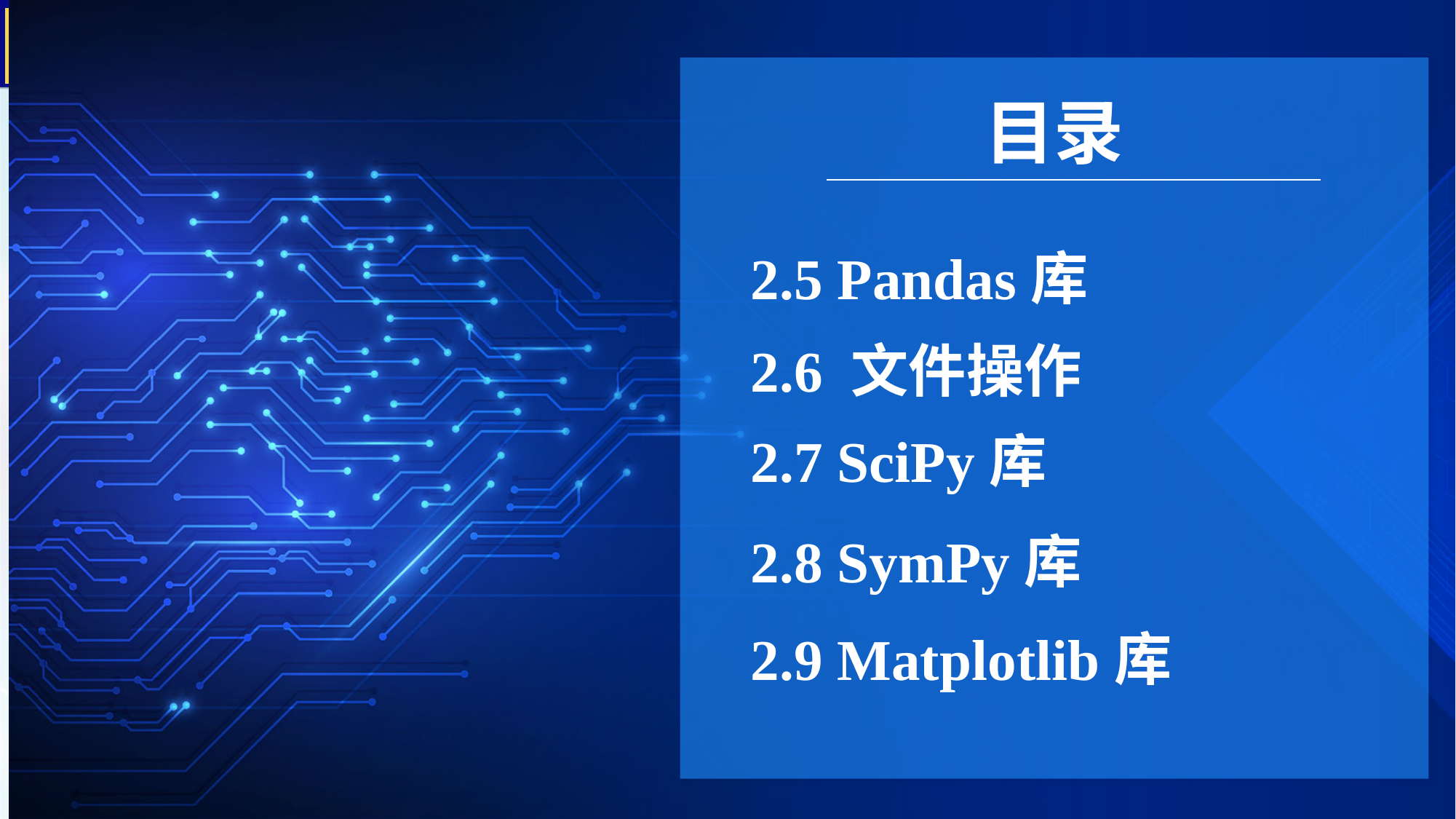

目录
2.5 Pandas库
2.6 文件操作
2.7 SciPy库
2.8 SymPy库
2.9 Matplotlib库